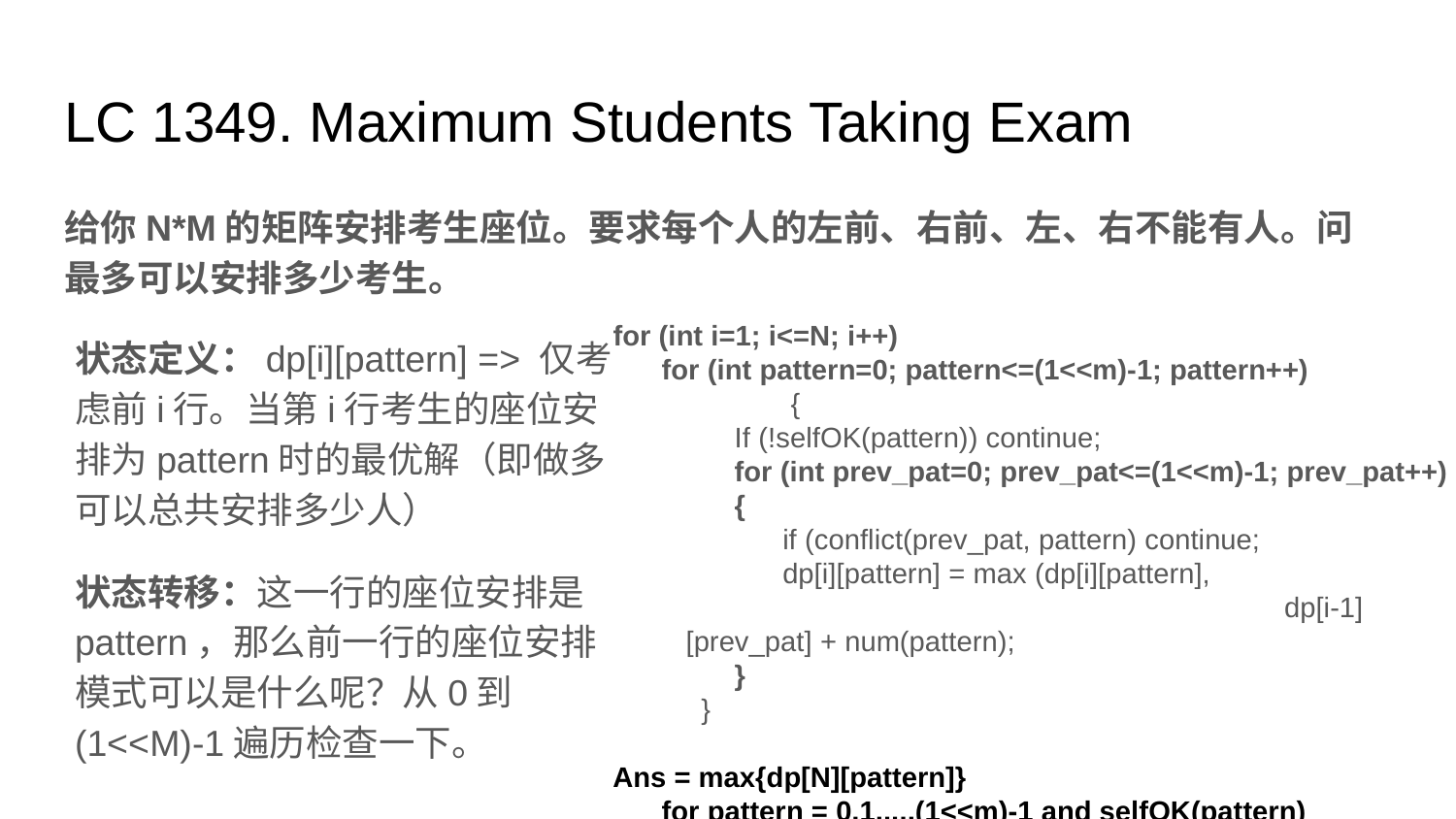

# LC 1349. Maximum Students Taking Exam

给你N*M的矩阵安排考生座位。要求每个人的左前、右前、左、右不能有人。问最多可以安排多少考生。

for (int i=1; i<=N; i++)
for (int pattern=0; pattern<=(1<<m)-1; pattern++)
      	    {
If (!selfOK(pattern)) continue;
for (int prev_pat=0; prev_pat<=(1<<m)-1; prev_pat++)
{
      if (conflict(prev_pat, pattern) continue;
      dp[i][pattern] = max (dp[i][pattern],
				  dp[i-1][prev_pat] + num(pattern);
}
           }

   Ans = max{dp[N][pattern]}
for pattern = 0,1,...,(1<<m)-1 and selfOK(pattern)

状态定义：dp[i][pattern] => 仅考虑前i行。当第i行考生的座位安排为pattern时的最优解（即做多可以总共安排多少人）
状态转移：这一行的座位安排是pattern，那么前一行的座位安排模式可以是什么呢？从0到(1<<M)-1遍历检查一下。